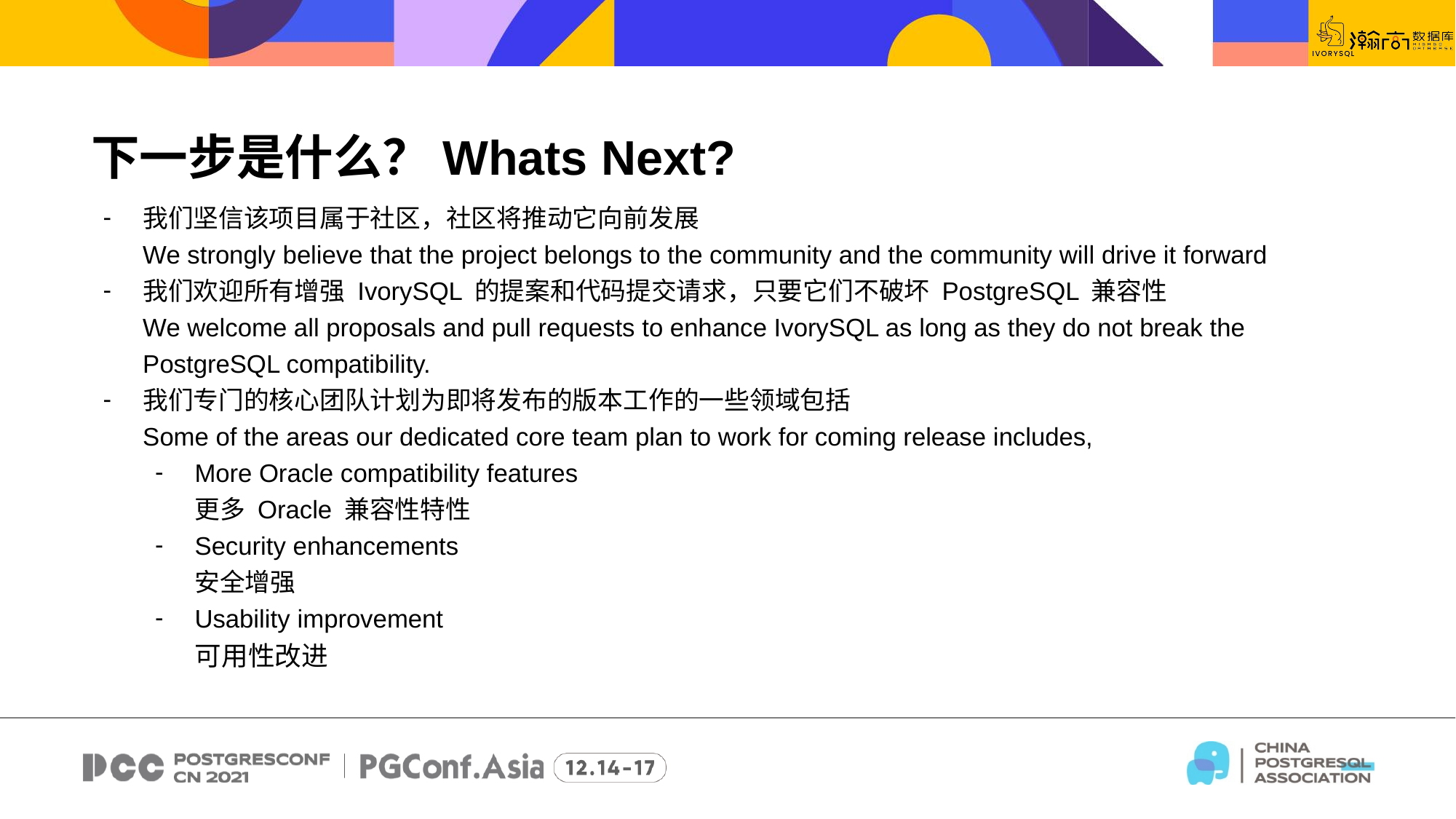

下一步是什么？Whats Next?
我们坚信该项目属于社区，社区将推动它向前发展
We strongly believe that the project belongs to the community and the community will drive it forward
我们欢迎所有增强 IvorySQL 的提案和代码提交请求，只要它们不破坏 PostgreSQL 兼容性
We welcome all proposals and pull requests to enhance IvorySQL as long as they do not break the PostgreSQL compatibility.
我们专门的核心团队计划为即将发布的版本工作的一些领域包括
Some of the areas our dedicated core team plan to work for coming release includes,
More Oracle compatibility features
更多 Oracle 兼容性特性
Security enhancements
安全增强
Usability improvement
可用性改进